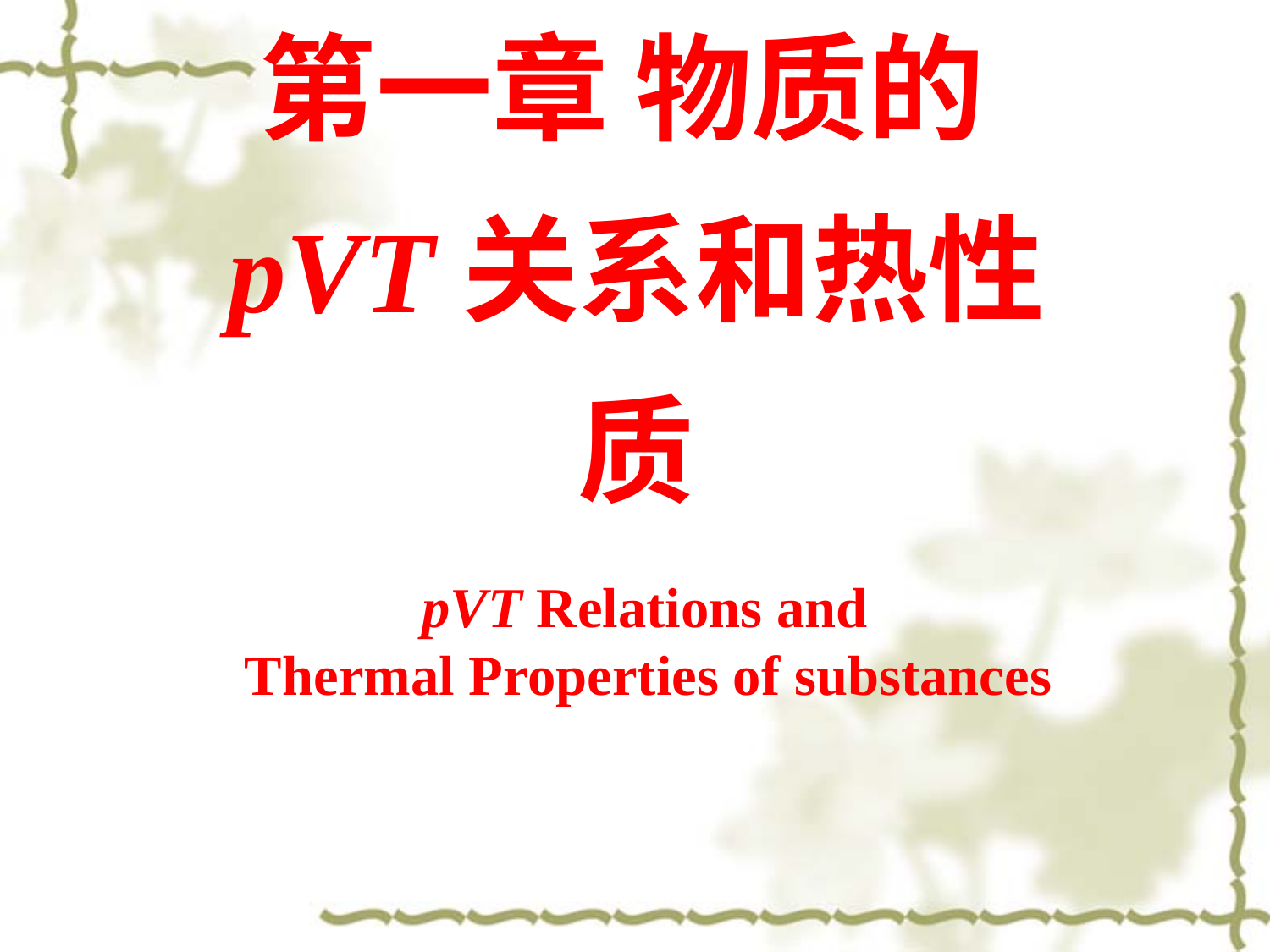

第一章 物质的pVT关系和热性质
pVT Relations and
Thermal Properties of substances